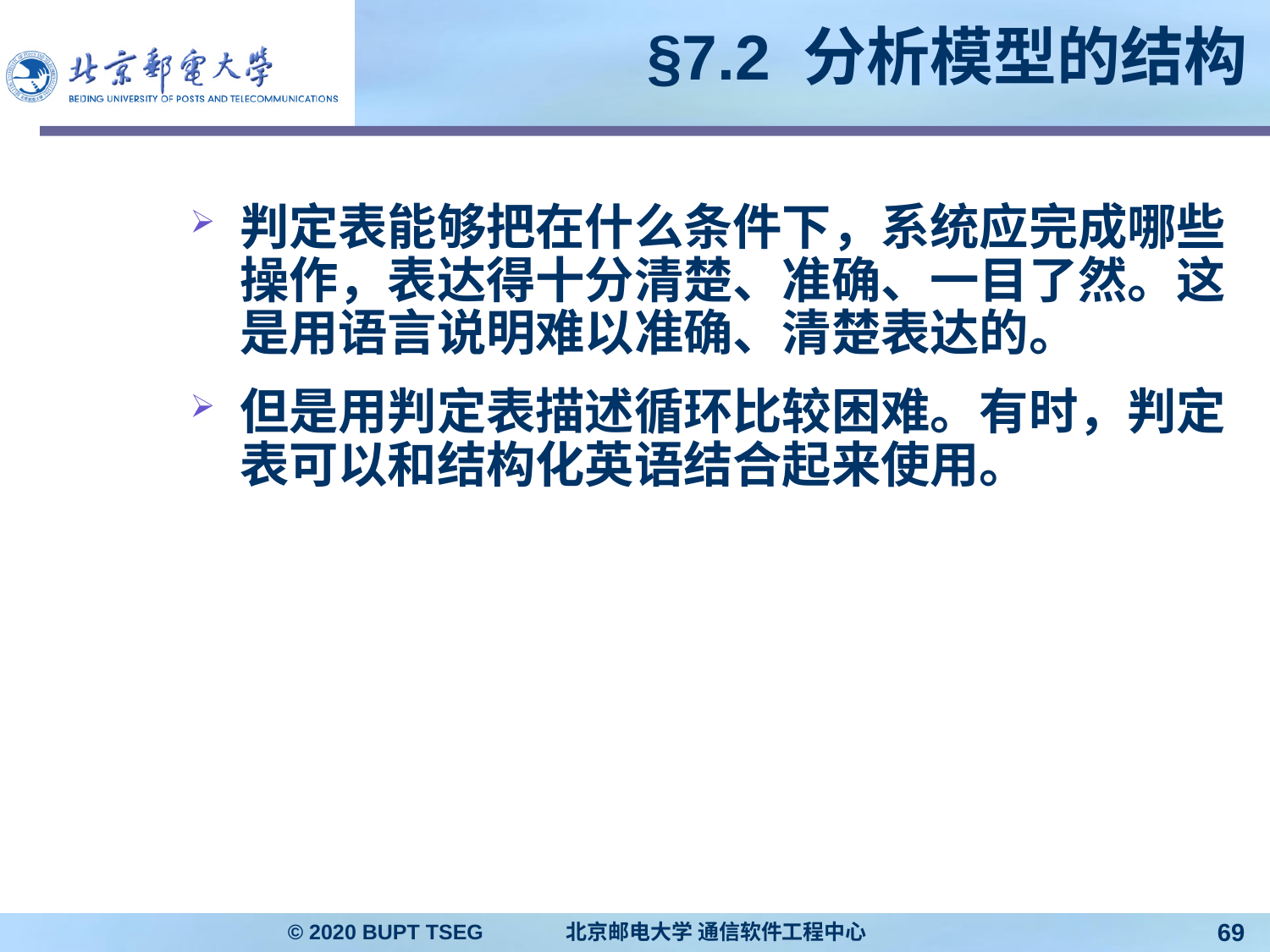

# §7.2 分析模型的结构
判定表能够把在什么条件下，系统应完成哪些操作，表达得十分清楚、准确、一目了然。这是用语言说明难以准确、清楚表达的。
但是用判定表描述循环比较困难。有时，判定表可以和结构化英语结合起来使用。
© 2020 BUPT TSEG             北京邮电大学 通信软件工程中心